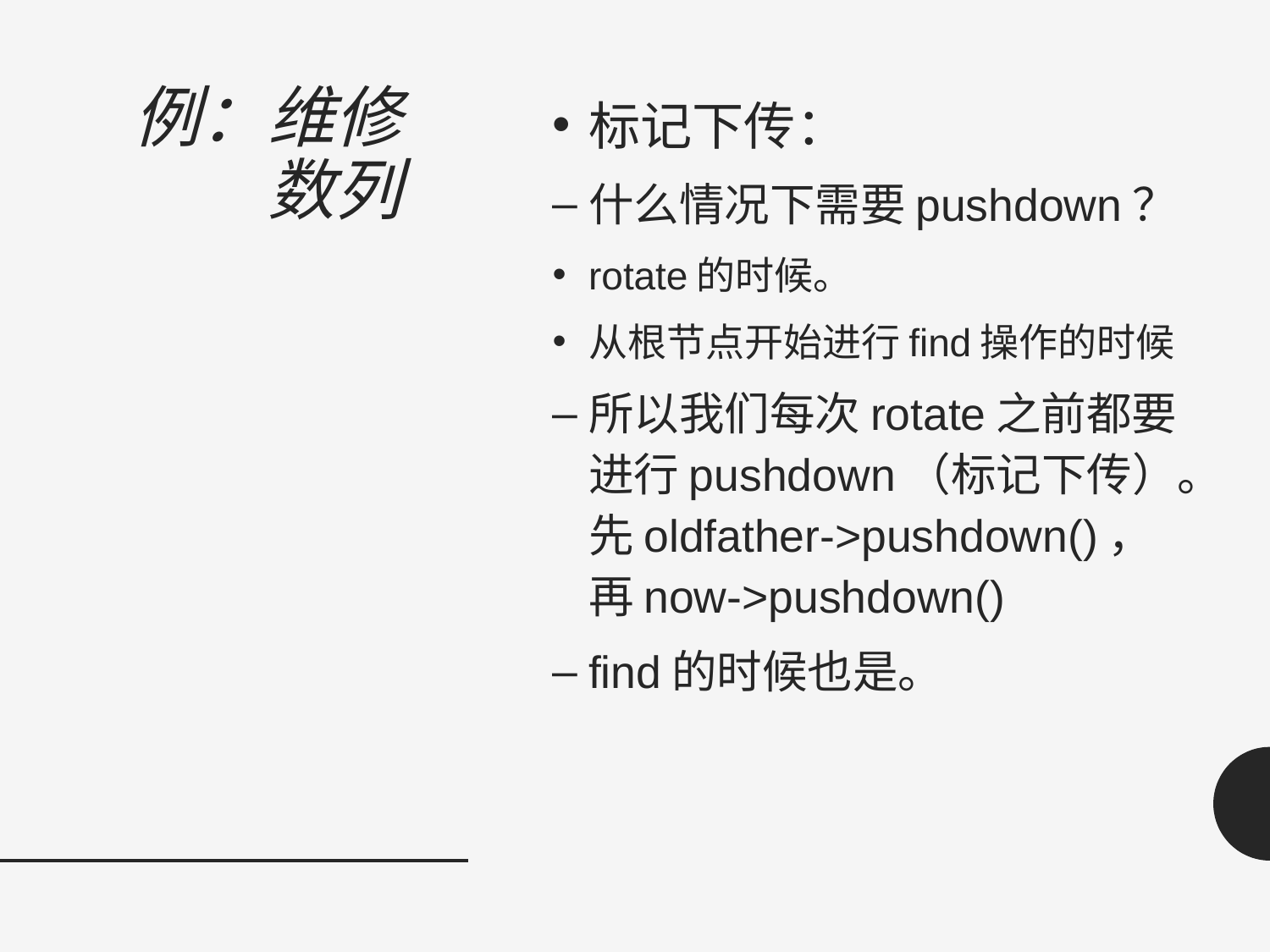

# 例：维修数列
标记下传：
什么情况下需要pushdown？
rotate的时候。
从根节点开始进行find操作的时候
所以我们每次rotate之前都要进行pushdown（标记下传）。先oldfather->pushdown()，再now->pushdown()
find的时候也是。